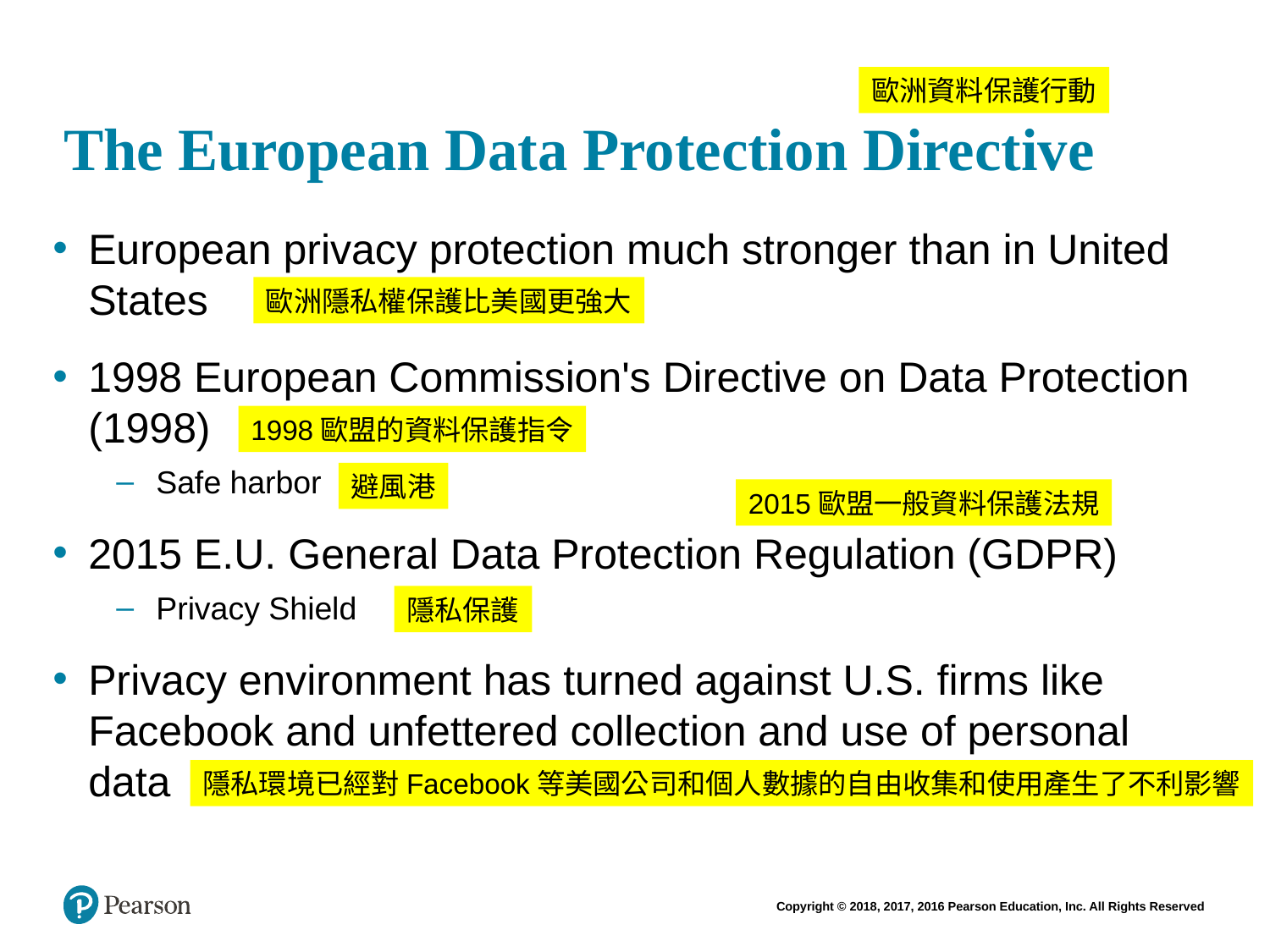

# The European Data Protection Directive
歐洲資料保護行動
European privacy protection much stronger than in United States
1998 European Commission's Directive on Data Protection (1998)
Safe harbor
2015 E.U. General Data Protection Regulation (GDPR)
Privacy Shield
Privacy environment has turned against U.S. firms like Facebook and unfettered collection and use of personal data
歐洲隱私權保護比美國更強大
1998歐盟的資料保護指令
避風港
2015歐盟一般資料保護法規
隱私保護
隱私環境已經對Facebook等美國公司和個人數據的自由收集和使用產生了不利影響